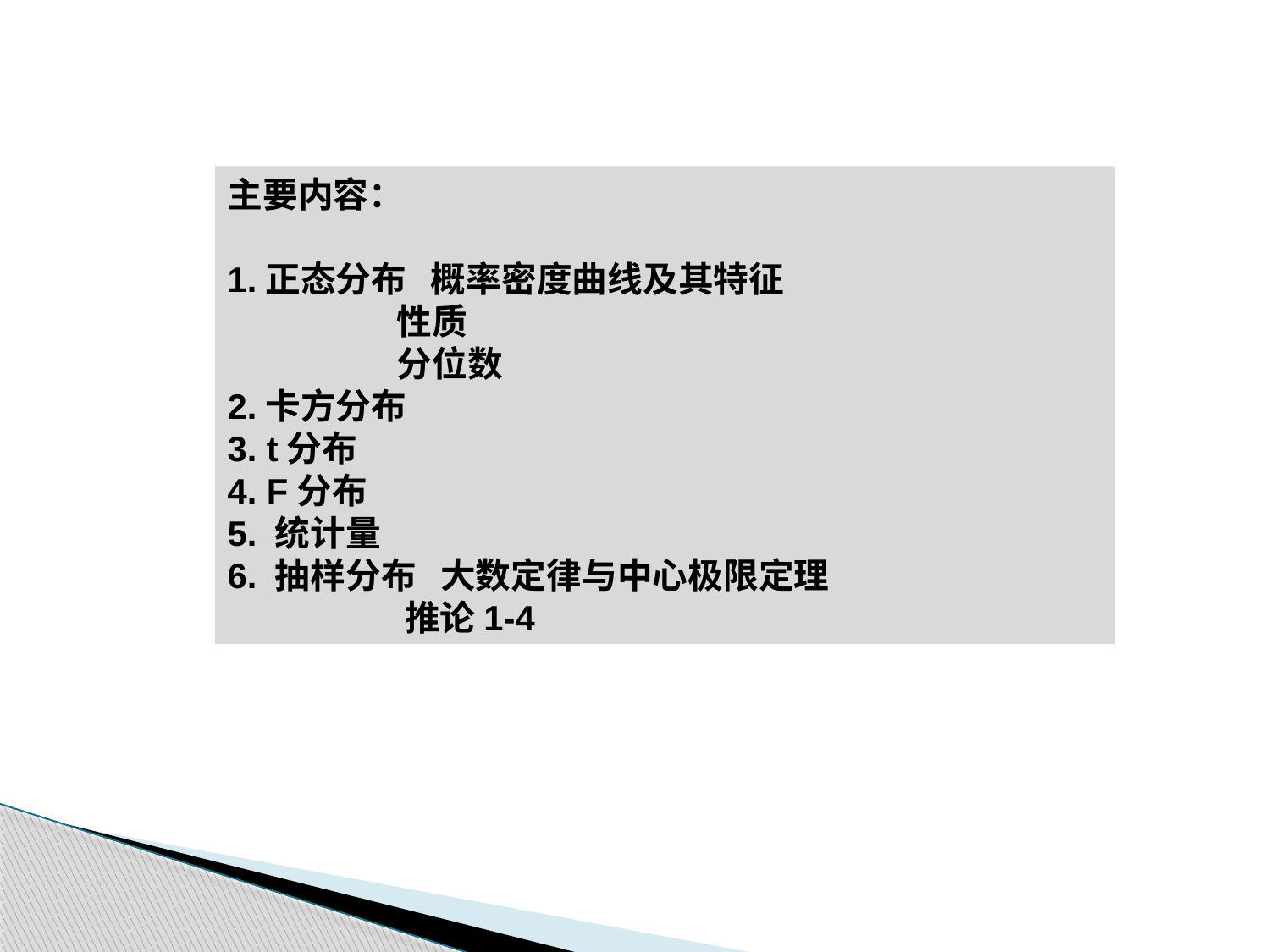

主要内容：

1.正态分布   概率密度曲线及其特征
                    性质
                    分位数
2.卡方分布
3. t分布
4. F分布
5. 统计量
6. 抽样分布   大数定律与中心极限定理
                     推论1-4